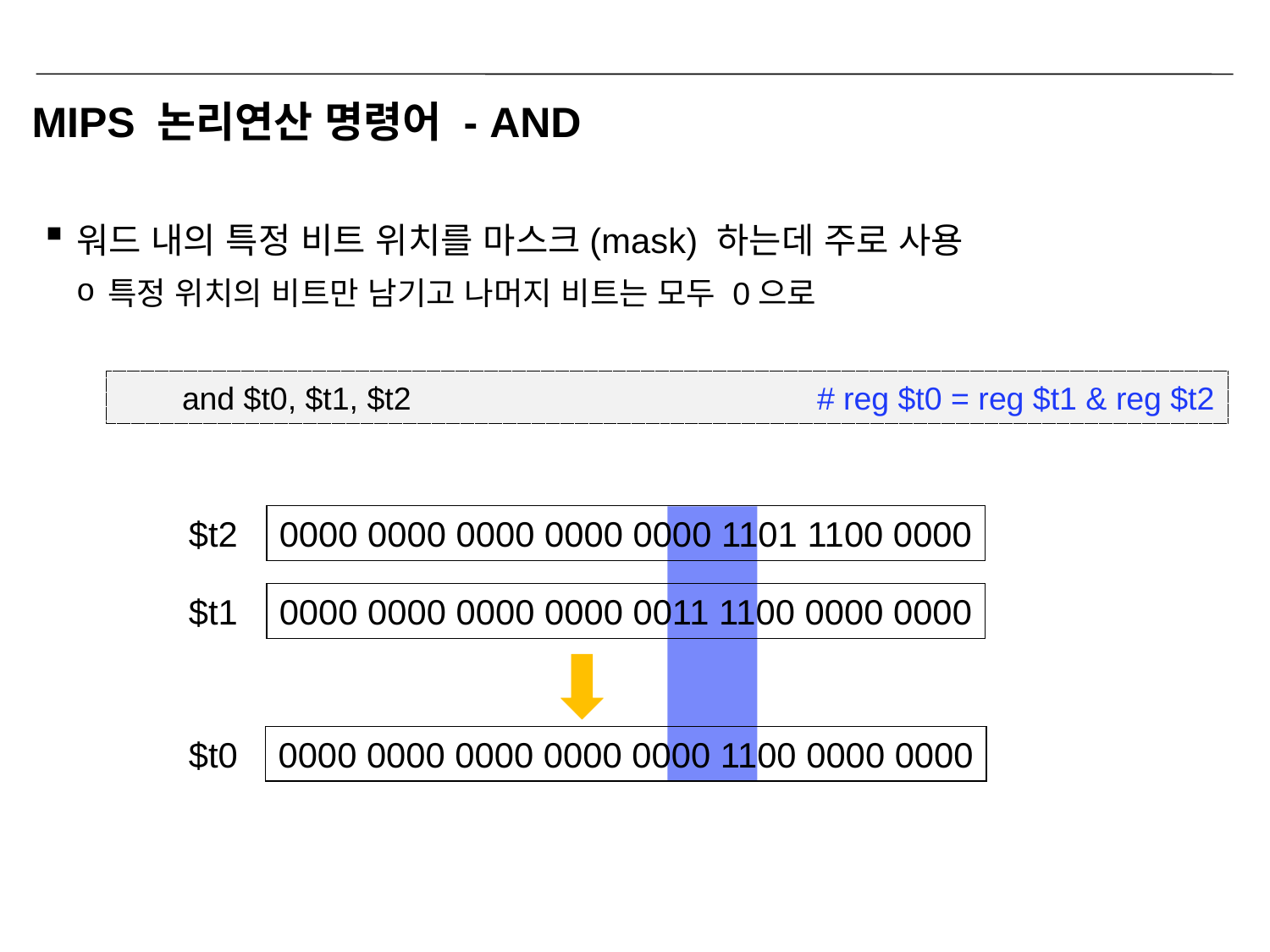

# MIPS 논리연산 명령어 - AND
워드 내의 특정 비트 위치를 마스크(mask) 하는데 주로 사용
특정 위치의 비트만 남기고 나머지 비트는 모두 0으로
and $t0, $t1, $t2         			# reg $t0 = reg $t1 & reg $t2
$t2
0000 0000 0000 0000 0000 1101 1100 0000

$t1
0000 0000 0000 0000 0011 1100 0000 0000

$t0
0000 0000 0000 0000 0000 1100 0000 0000